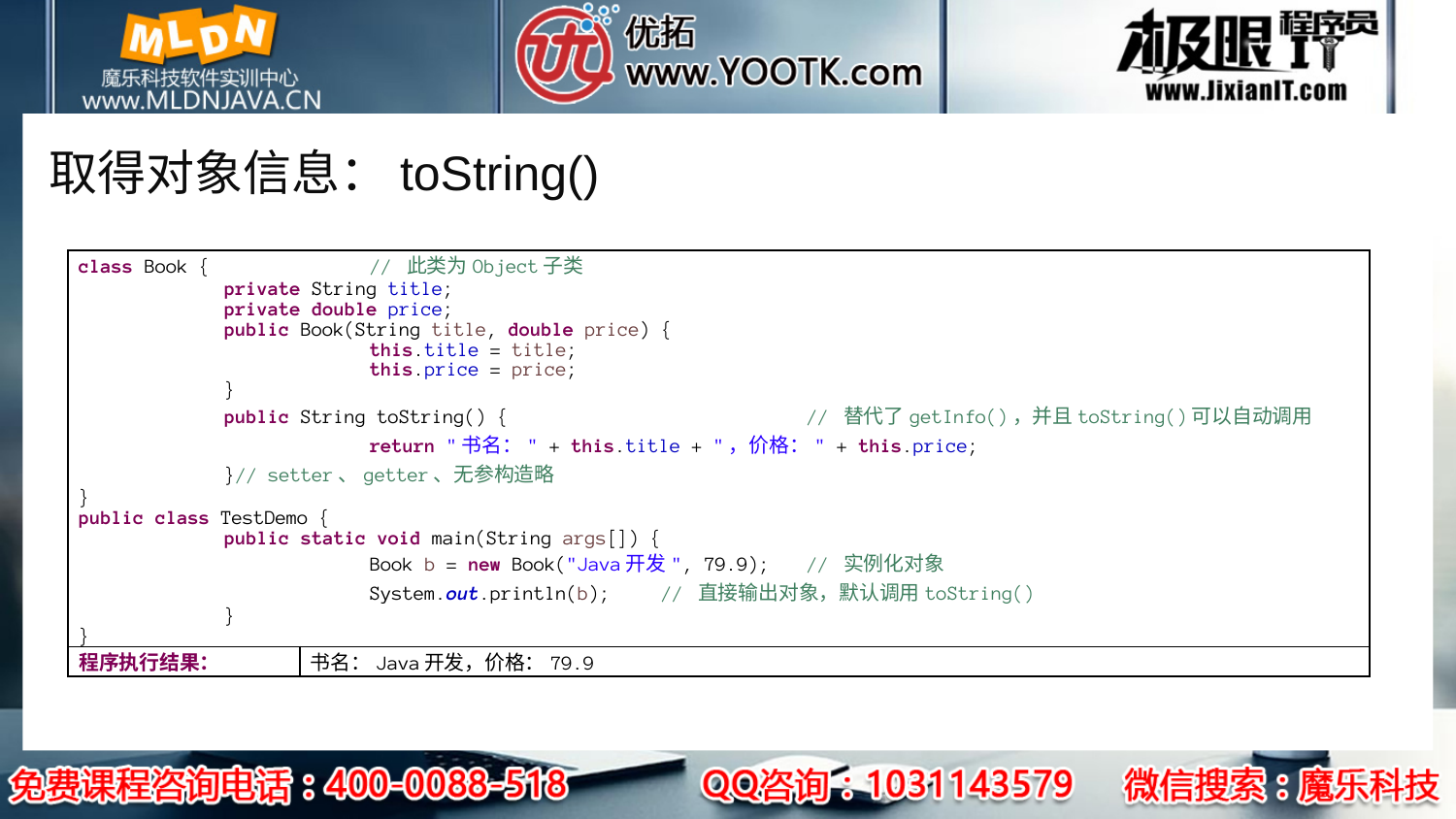

# 取得对象信息：toString()
| class Book { // 此类为Object子类 private String title; private double price; public Book(String title, double price) { this.title = title; this.price = price; } public String toString() { // 替代了getInfo()，并且toString()可以自动调用 return "书名：" + this.title + "，价格：" + this.price; }// setter、getter、无参构造略 } public class TestDemo { public static void main(String args[]) { Book b = new Book("Java开发", 79.9); // 实例化对象 System.out.println(b); // 直接输出对象，默认调用toString() } } |  |
| --- | --- |
| 程序执行结果： | 书名：Java开发，价格：79.9 |